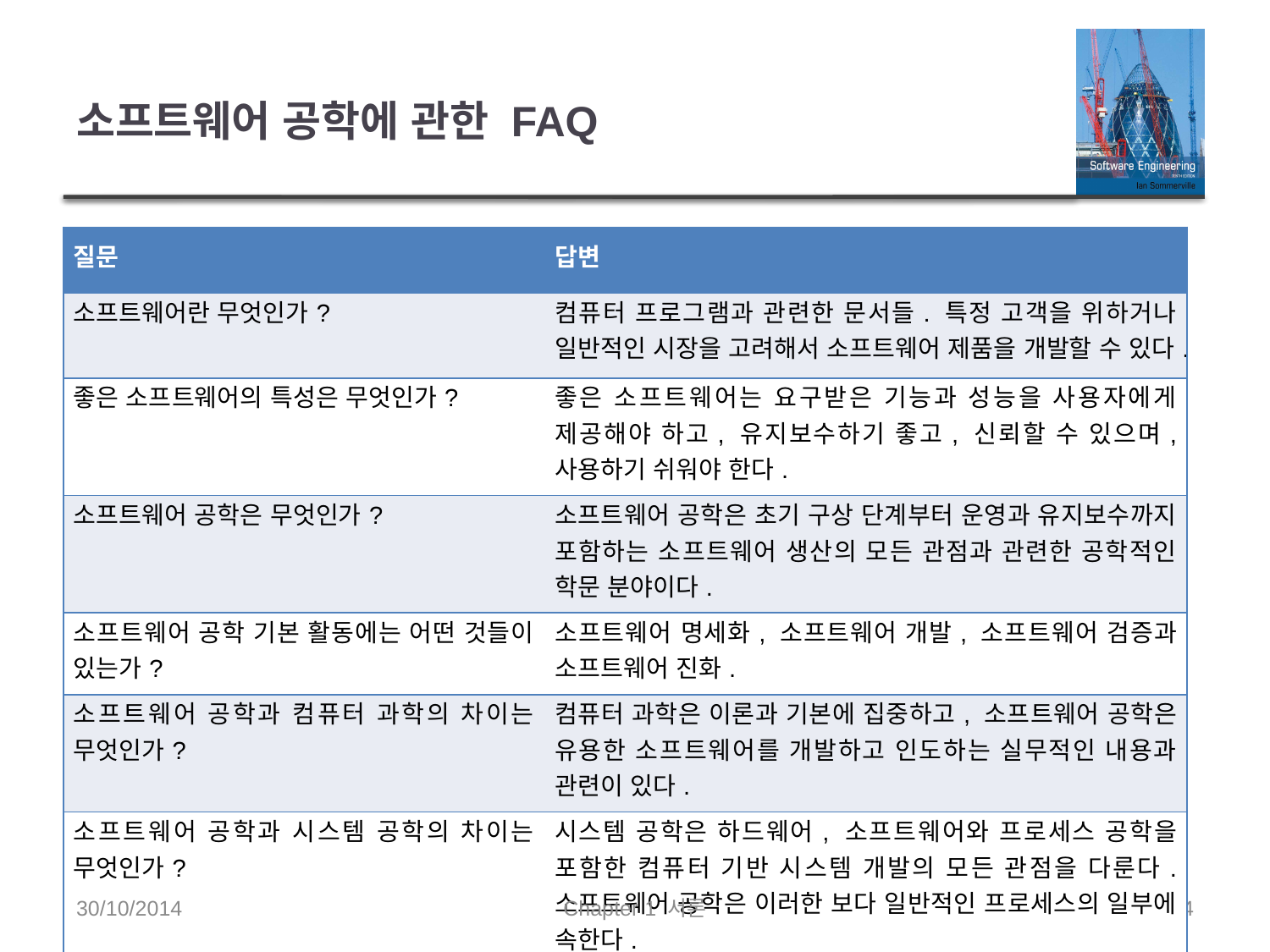

# 소프트웨어 공학에 관한 FAQ
| 질문 | 답변 |
| --- | --- |
| 소프트웨어란 무엇인가? | 컴퓨터 프로그램과 관련한 문서들. 특정 고객을 위하거나 일반적인 시장을 고려해서 소프트웨어 제품을 개발할 수 있다. |
| 좋은 소프트웨어의 특성은 무엇인가? | 좋은 소프트웨어는 요구받은 기능과 성능을 사용자에게 제공해야 하고, 유지보수하기 좋고, 신뢰할 수 있으며, 사용하기 쉬워야 한다. |
| 소프트웨어 공학은 무엇인가? | 소프트웨어 공학은 초기 구상 단계부터 운영과 유지보수까지 포함하는 소프트웨어 생산의 모든 관점과 관련한 공학적인 학문 분야이다. |
| 소프트웨어 공학 기본 활동에는 어떤 것들이 있는가? | 소프트웨어 명세화, 소프트웨어 개발, 소프트웨어 검증과 소프트웨어 진화. |
| 소프트웨어 공학과 컴퓨터 과학의 차이는 무엇인가? | 컴퓨터 과학은 이론과 기본에 집중하고, 소프트웨어 공학은 유용한 소프트웨어를 개발하고 인도하는 실무적인 내용과 관련이 있다. |
| 소프트웨어 공학과 시스템 공학의 차이는 무엇인가? | 시스템 공학은 하드웨어, 소프트웨어와 프로세스 공학을 포함한 컴퓨터 기반 시스템 개발의 모든 관점을 다룬다. 소프트웨어 공학은 이러한 보다 일반적인 프로세스의 일부에 속한다. |
30/10/2014
Chapter 1 서론
4